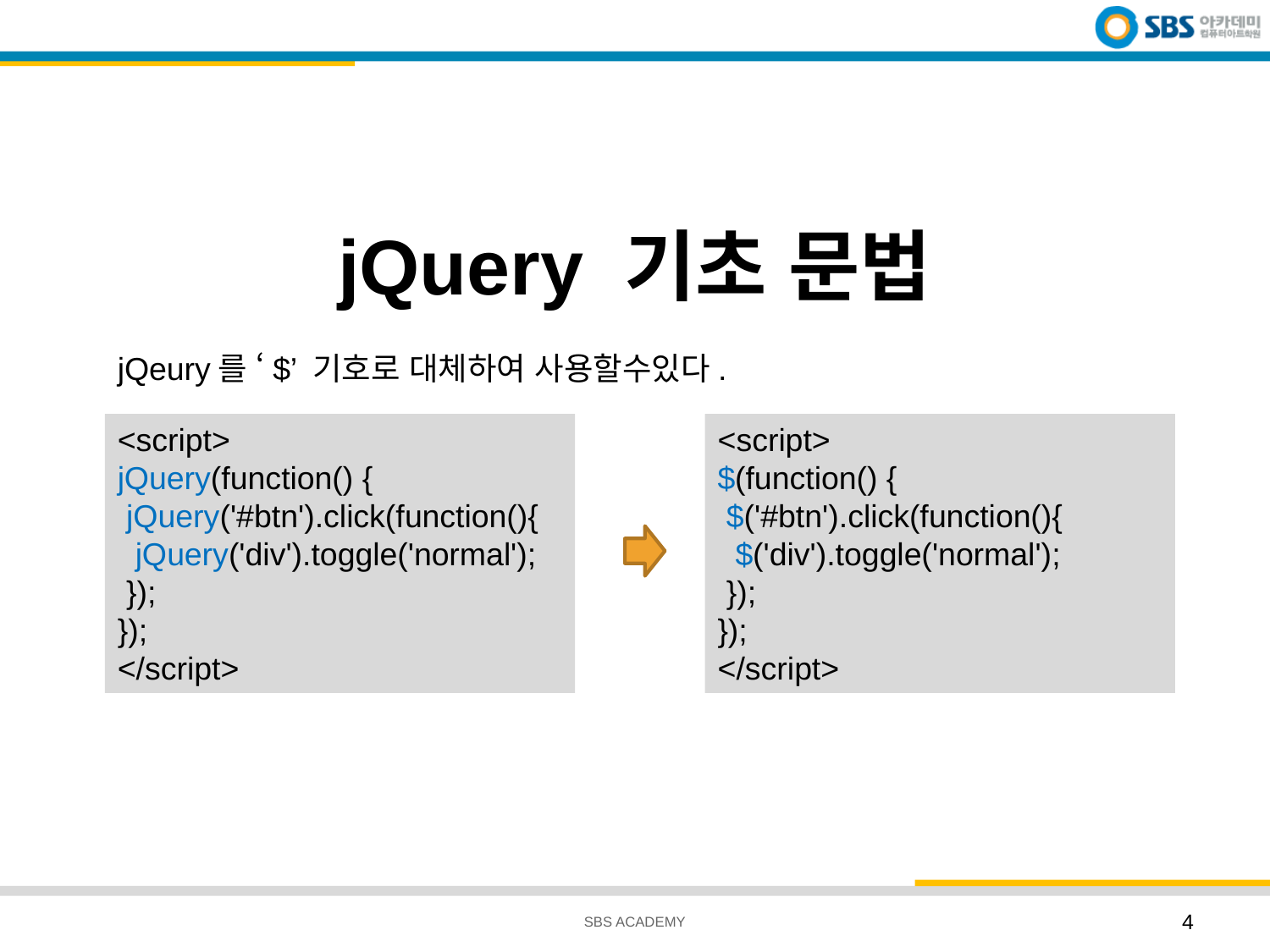

# jQuery 기초 문법
jQeury를 ‘$’ 기호로 대체하여 사용할수있다.
<script>
jQuery(function() {
 jQuery('#btn').click(function(){
  jQuery('div').toggle('normal');
 });
});
</script>
<script>
$(function() {
 $('#btn').click(function(){
  $('div').toggle('normal');
 });
});
</script>

SBS ACADEMY
4